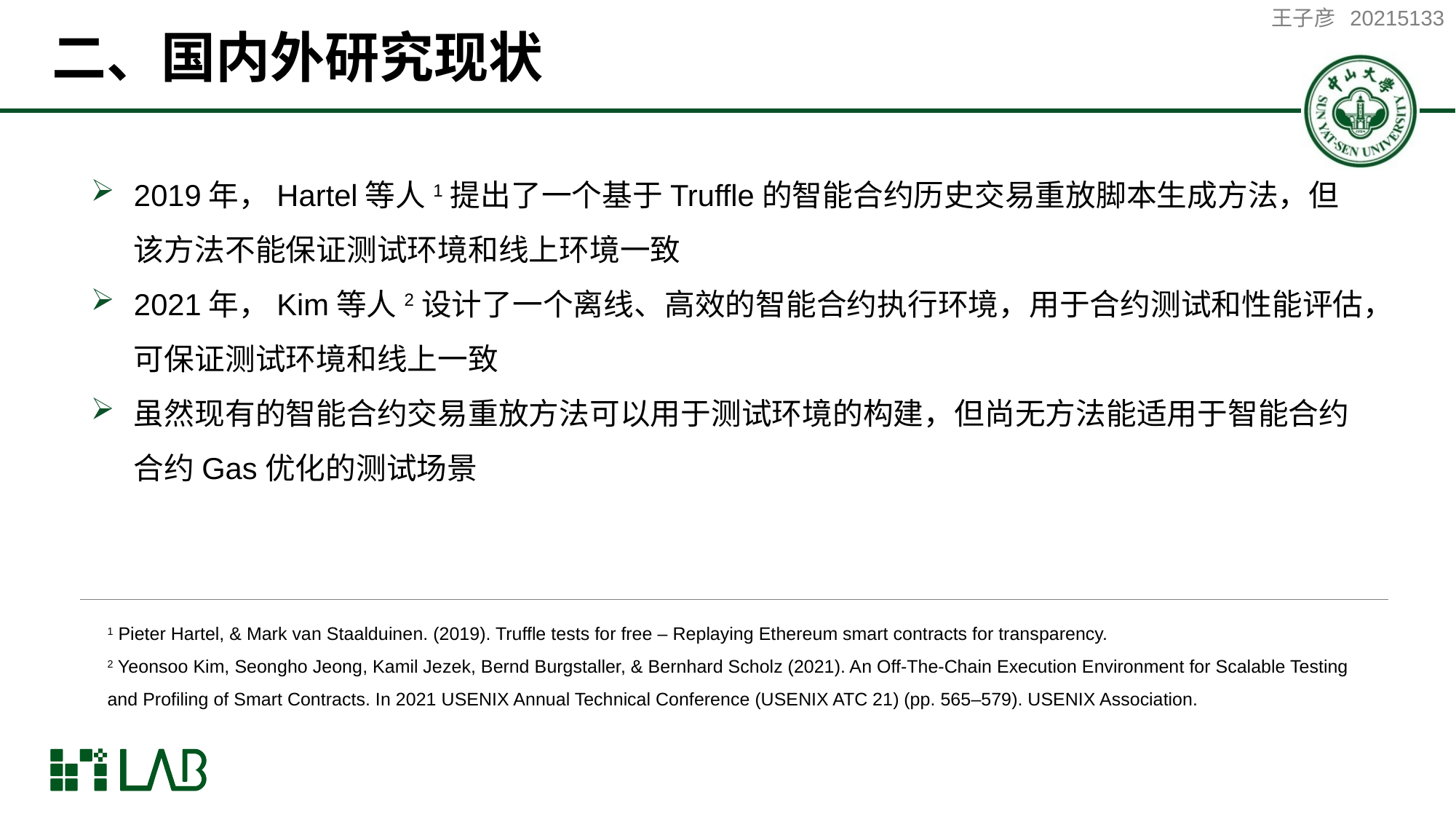

王子彦  20215133
# 二、国内外研究现状
2019年，Hartel等人1提出了一个基于Truffle的智能合约历史交易重放脚本生成方法，但该方法不能保证测试环境和线上环境一致
2021年，Kim等人2设计了一个离线、高效的智能合约执行环境，用于合约测试和性能评估，可保证测试环境和线上一致
虽然现有的智能合约交易重放方法可以用于测试环境的构建，但尚无方法能适用于智能合约合约Gas优化的测试场景
1 Pieter Hartel, & Mark van Staalduinen. (2019). Truffle tests for free – Replaying Ethereum smart contracts for transparency.
2 Yeonsoo Kim, Seongho Jeong, Kamil Jezek, Bernd Burgstaller, & Bernhard Scholz (2021). An Off-The-Chain Execution Environment for Scalable Testing and Profiling of Smart Contracts. In 2021 USENIX Annual Technical Conference (USENIX ATC 21) (pp. 565–579). USENIX Association.